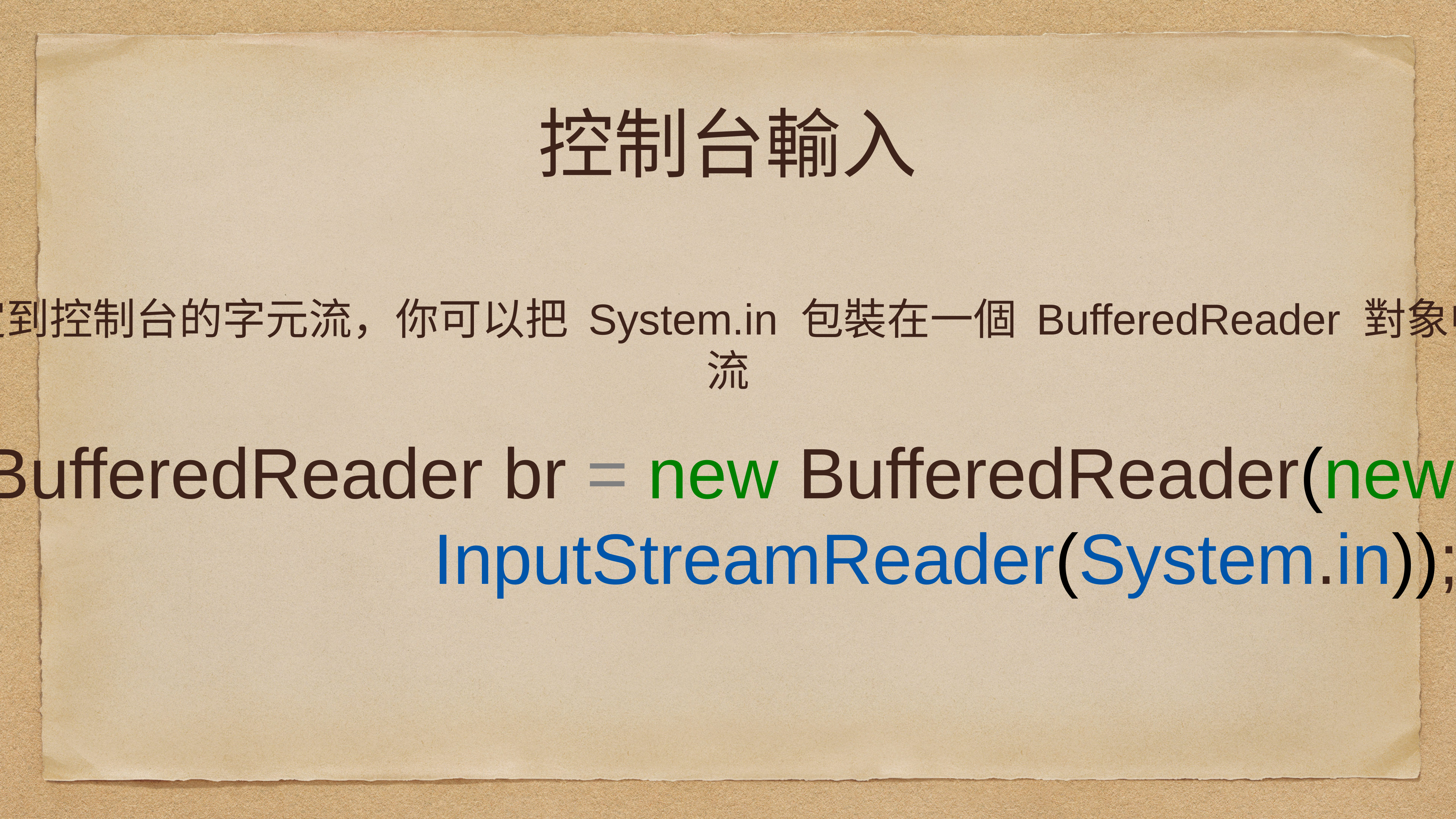

# 控制台輸入
為了獲得一個綁定到控制台的字元流，你可以把 System.in 包裝在一個 BufferedReader 對象中來創建一個字元流
BufferedReader br = new BufferedReader(new
                      InputStreamReader(System.in));